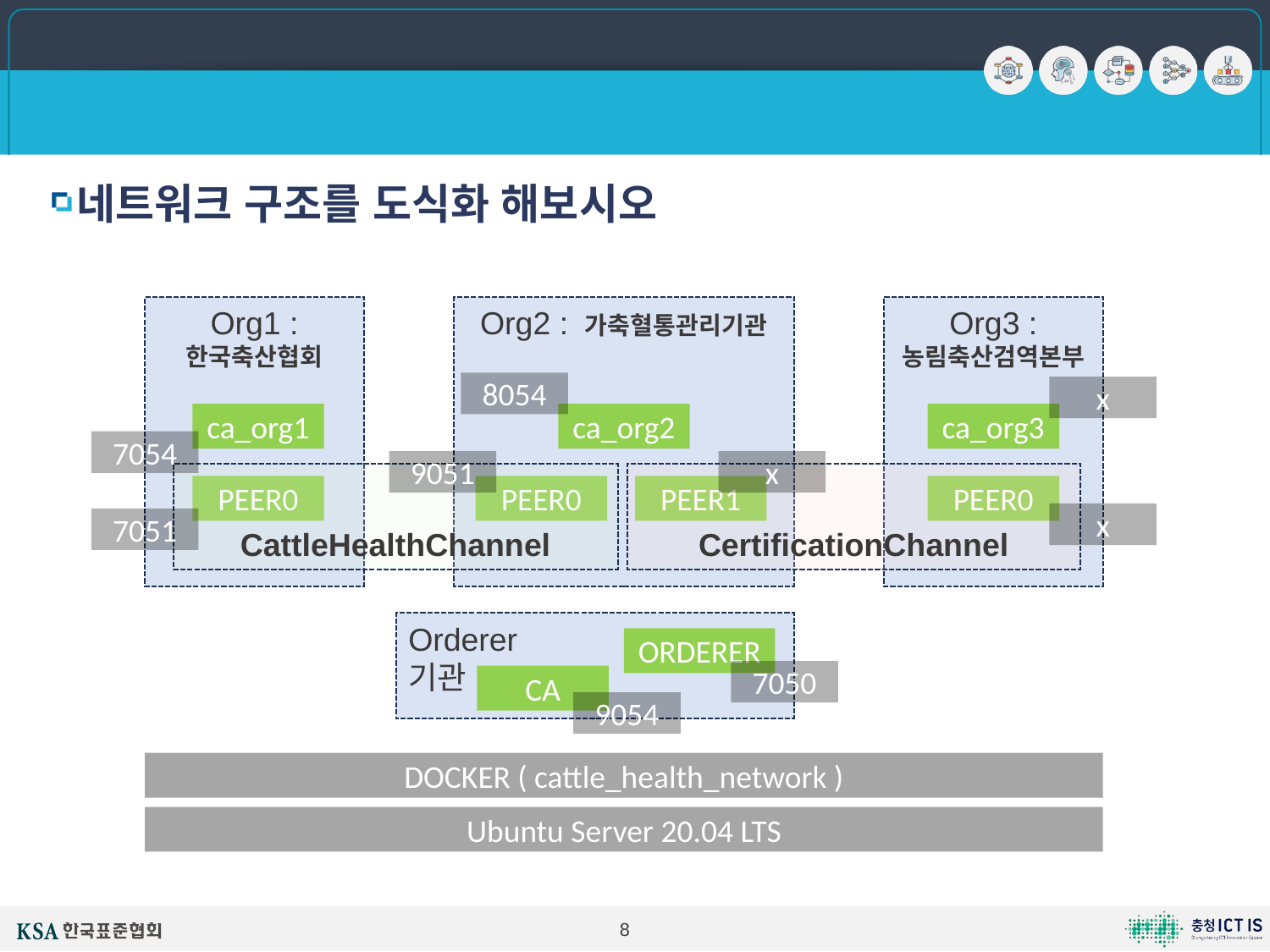

1. 웹프로젝트 템플릿으로 배우는 프로젝트 기획 및 설계
# 심플 네트워크 설계서
네트워크 구조를 도식화 해보시오
Org1 : 한국축산협회
Org2 : 가축혈통관리기관
Org3 : 농림축산검역본부
8054
x
ca_org1
ca_org2
ca_org3
7054
9051
x
CattleHealthChannel
CertificationChannel
PEER0
PEER0
PEER1
PEER0
x
7051
Orderer
기관
ORDERER
7050
CA
9054
DOCKER ( cattle_health_network )
Ubuntu Server 20.04 LTS